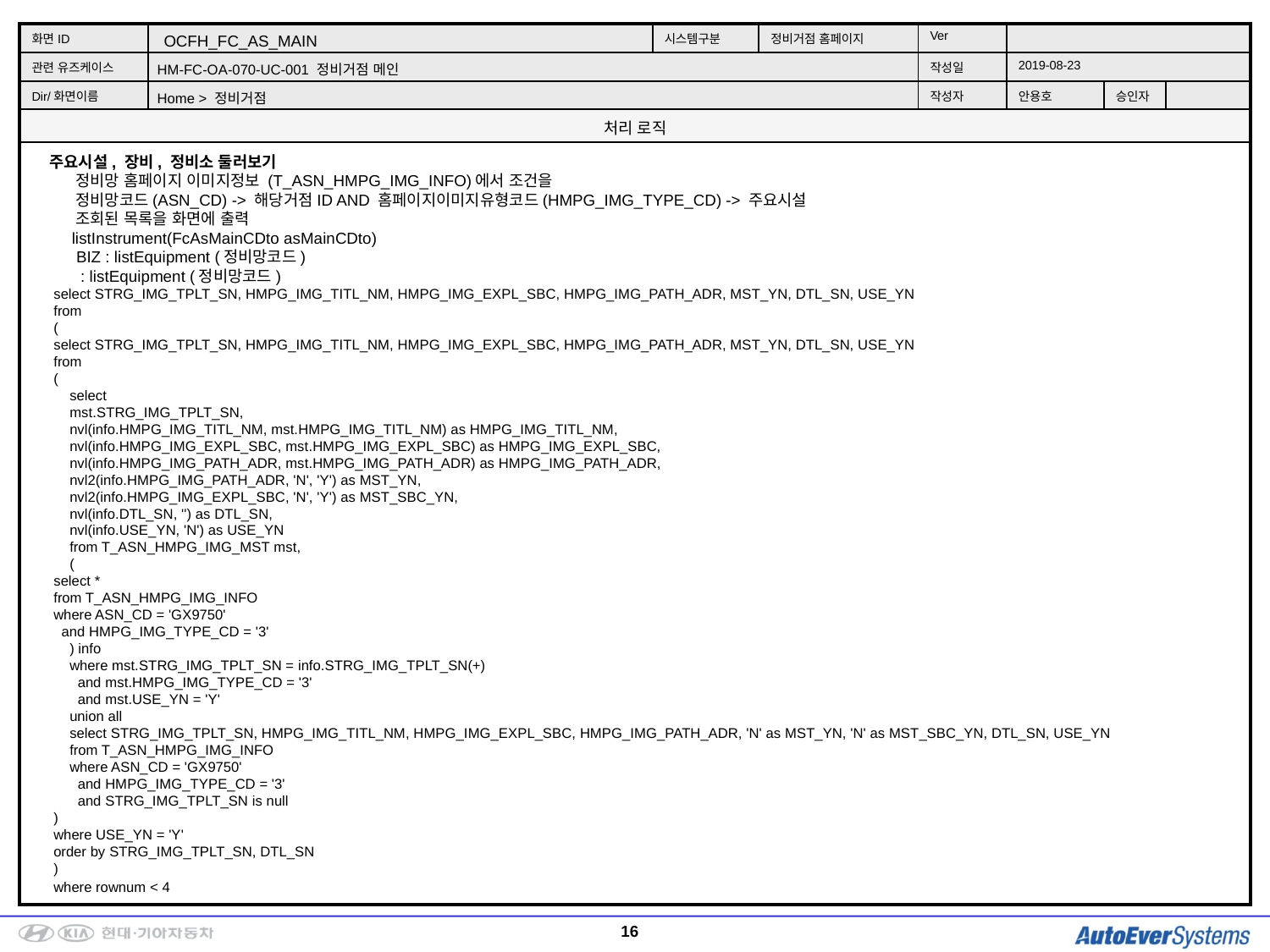

OCFH_FC_AS_MAIN
HM-FC-OA-070-UC-001 정비거점 메인
Home > 정비거점
주요시설, 장비, 정비소 둘러보기
     정비망 홈페이지 이미지정보 (T_ASN_HMPG_IMG_INFO)에서 조건을
     정비망코드(ASN_CD) -> 해당거점ID AND 홈페이지이미지유형코드(HMPG_IMG_TYPE_CD) -> 주요시설
     조회된 목록을 화면에 출력
     listInstrument(FcAsMainCDto asMainCDto)
      BIZ : listEquipment (정비망코드)
       : listEquipment (정비망코드)
 select STRG_IMG_TPLT_SN, HMPG_IMG_TITL_NM, HMPG_IMG_EXPL_SBC, HMPG_IMG_PATH_ADR, MST_YN, DTL_SN, USE_YN
 from
 (
 select STRG_IMG_TPLT_SN, HMPG_IMG_TITL_NM, HMPG_IMG_EXPL_SBC, HMPG_IMG_PATH_ADR, MST_YN, DTL_SN, USE_YN
 from
 (
     select
     mst.STRG_IMG_TPLT_SN,
     nvl(info.HMPG_IMG_TITL_NM, mst.HMPG_IMG_TITL_NM) as HMPG_IMG_TITL_NM,
     nvl(info.HMPG_IMG_EXPL_SBC, mst.HMPG_IMG_EXPL_SBC) as HMPG_IMG_EXPL_SBC,
     nvl(info.HMPG_IMG_PATH_ADR, mst.HMPG_IMG_PATH_ADR) as HMPG_IMG_PATH_ADR,
     nvl2(info.HMPG_IMG_PATH_ADR, 'N', 'Y') as MST_YN,
     nvl2(info.HMPG_IMG_EXPL_SBC, 'N', 'Y') as MST_SBC_YN,
     nvl(info.DTL_SN, '') as DTL_SN,
     nvl(info.USE_YN, 'N') as USE_YN
     from T_ASN_HMPG_IMG_MST mst,
     (
 select *
 from T_ASN_HMPG_IMG_INFO
 where ASN_CD = 'GX9750'
   and HMPG_IMG_TYPE_CD = '3'
     ) info
     where mst.STRG_IMG_TPLT_SN = info.STRG_IMG_TPLT_SN(+)
       and mst.HMPG_IMG_TYPE_CD = '3'
       and mst.USE_YN = 'Y'
     union all
     select STRG_IMG_TPLT_SN, HMPG_IMG_TITL_NM, HMPG_IMG_EXPL_SBC, HMPG_IMG_PATH_ADR, 'N' as MST_YN, 'N' as MST_SBC_YN, DTL_SN, USE_YN
     from T_ASN_HMPG_IMG_INFO
     where ASN_CD = 'GX9750'
       and HMPG_IMG_TYPE_CD = '3'
       and STRG_IMG_TPLT_SN is null
 )
 where USE_YN = 'Y'
 order by STRG_IMG_TPLT_SN, DTL_SN
 )
 where rownum < 4